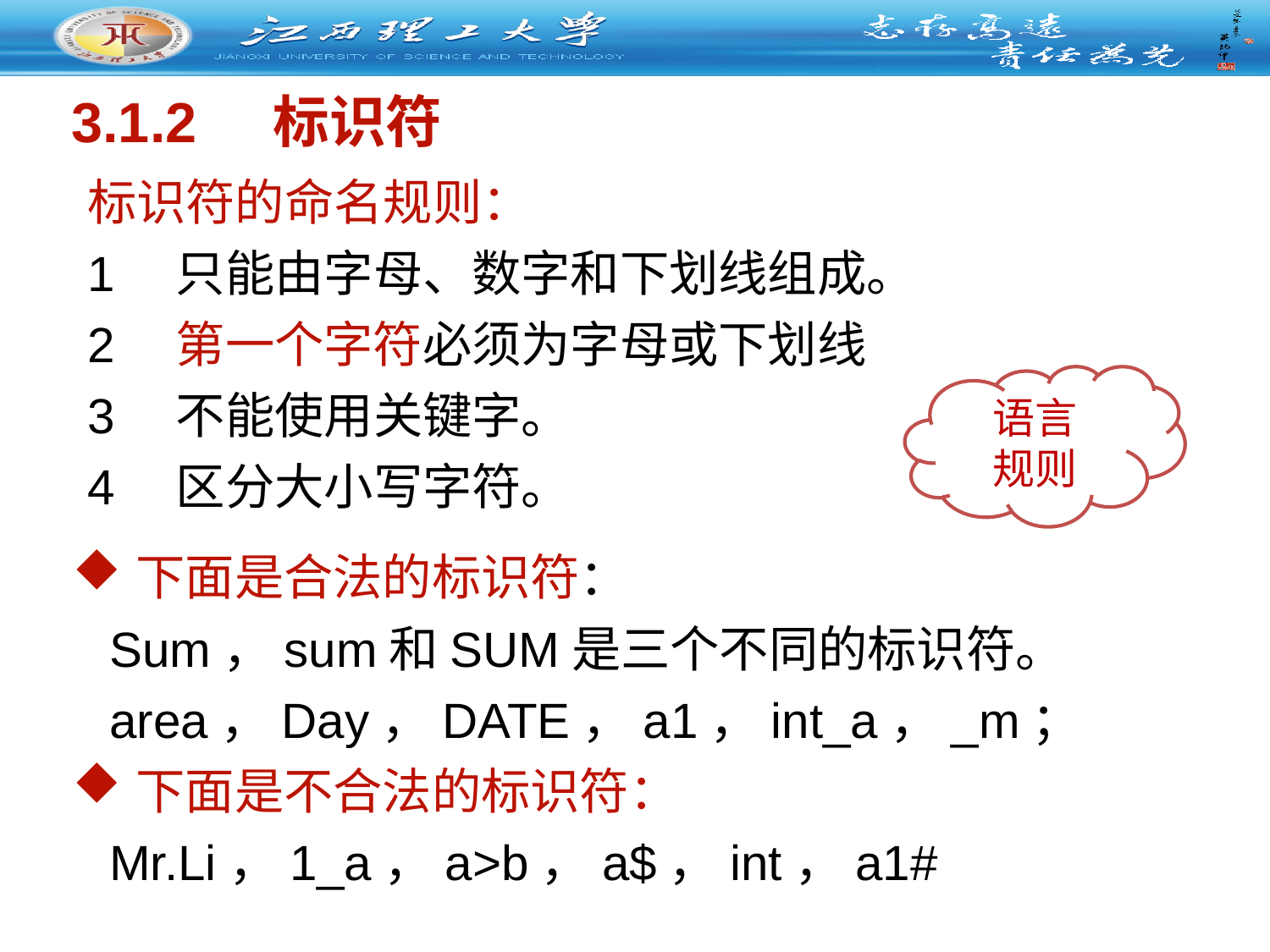

# 3.1.2    标识符
标识符的命名规则：
1　只能由字母、数字和下划线组成。
2　第一个字符必须为字母或下划线
3　不能使用关键字。
4　区分大小写字符。
语言
规则
下面是合法的标识符：
Sum，sum和SUM是三个不同的标识符。
area，Day，DATE，a1，int_a，_m；
下面是不合法的标识符：
Mr.Li，1_a，a>b，a$，int，a1#